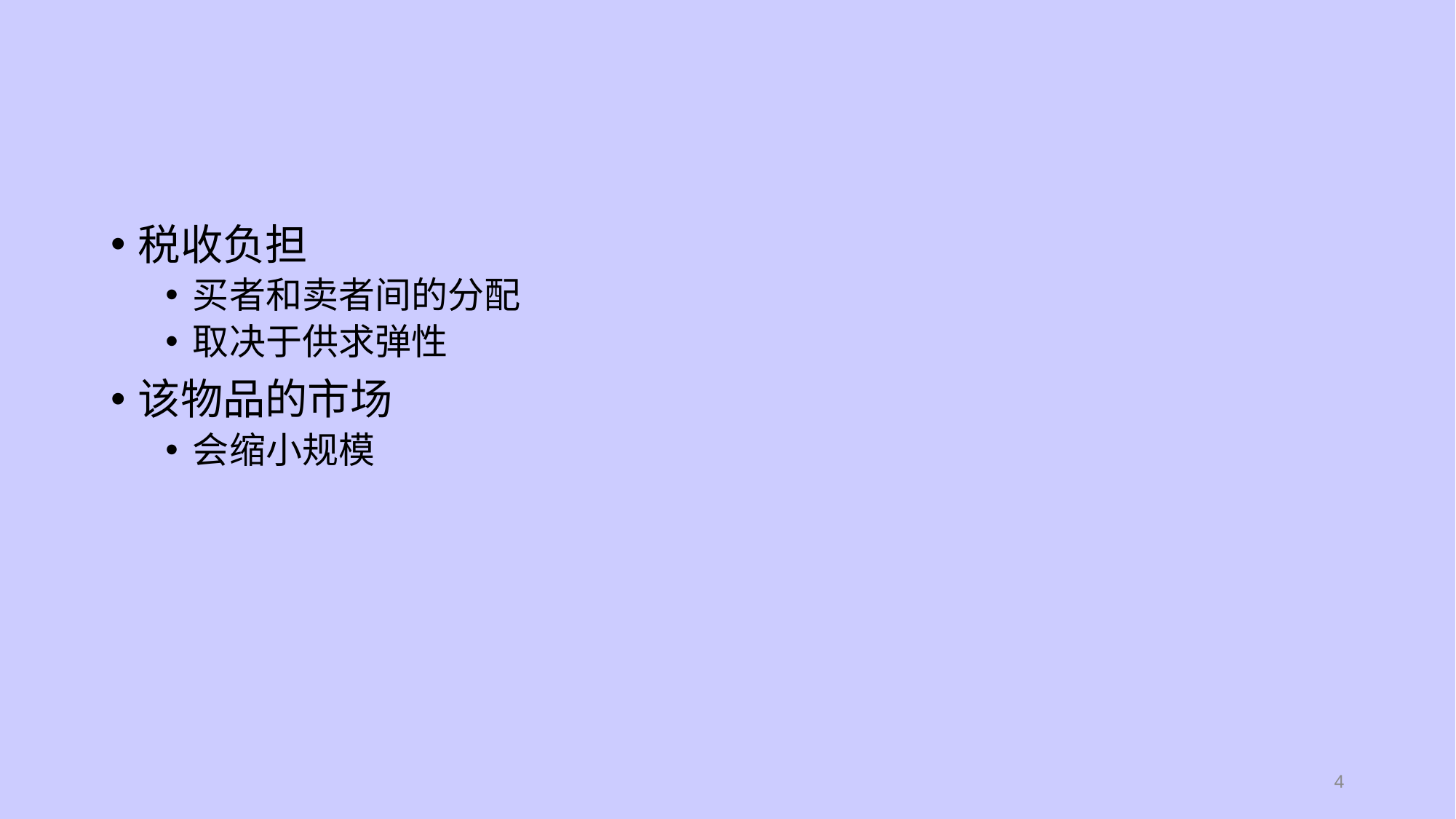

#
税收负担
买者和卖者间的分配
取决于供求弹性
该物品的市场
会缩小规模

4